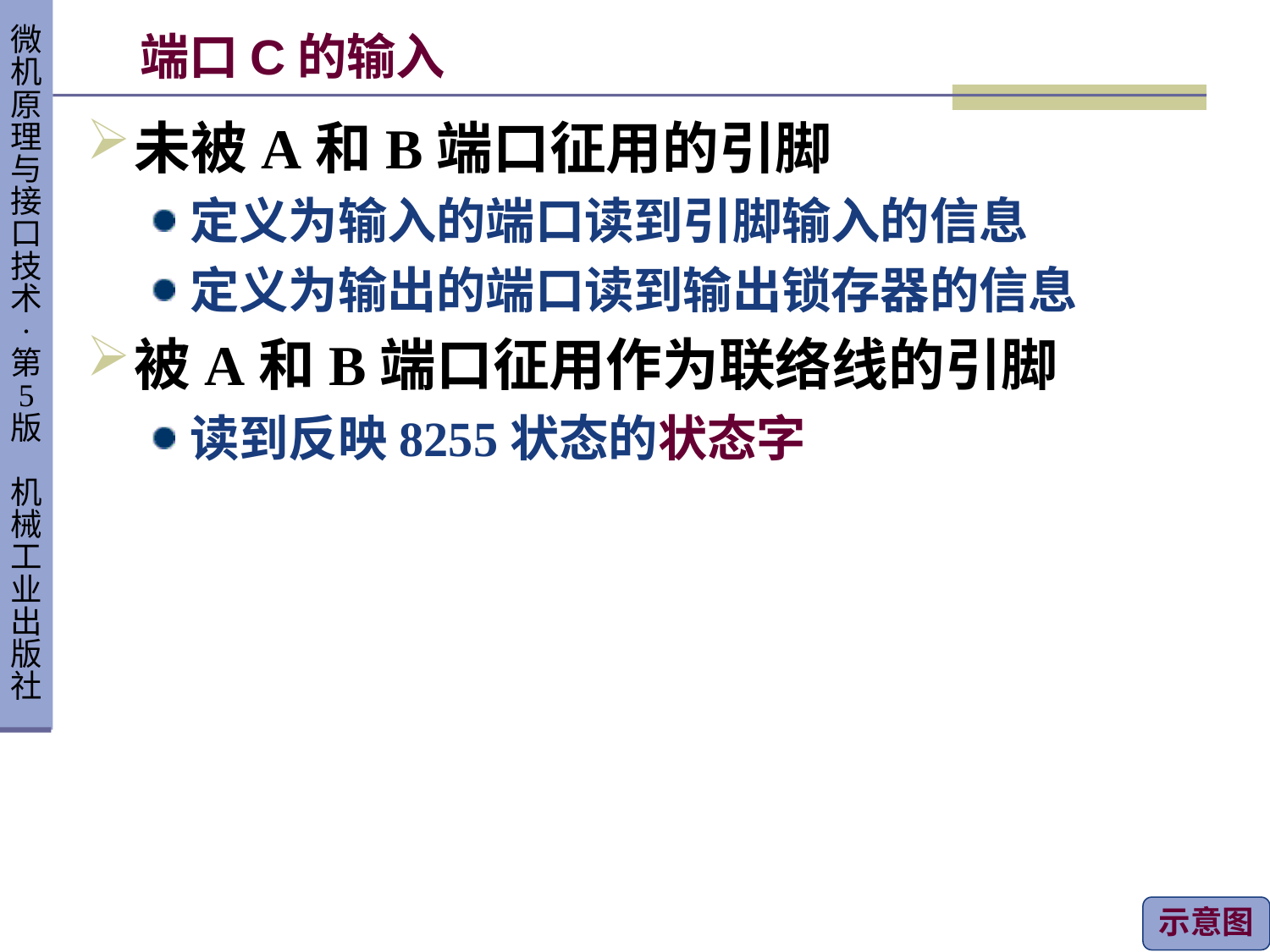

# 端口C的输入
未被A和B端口征用的引脚
定义为输入的端口读到引脚输入的信息
定义为输出的端口读到输出锁存器的信息
被A和B端口征用作为联络线的引脚
读到反映8255状态的状态字
示意图